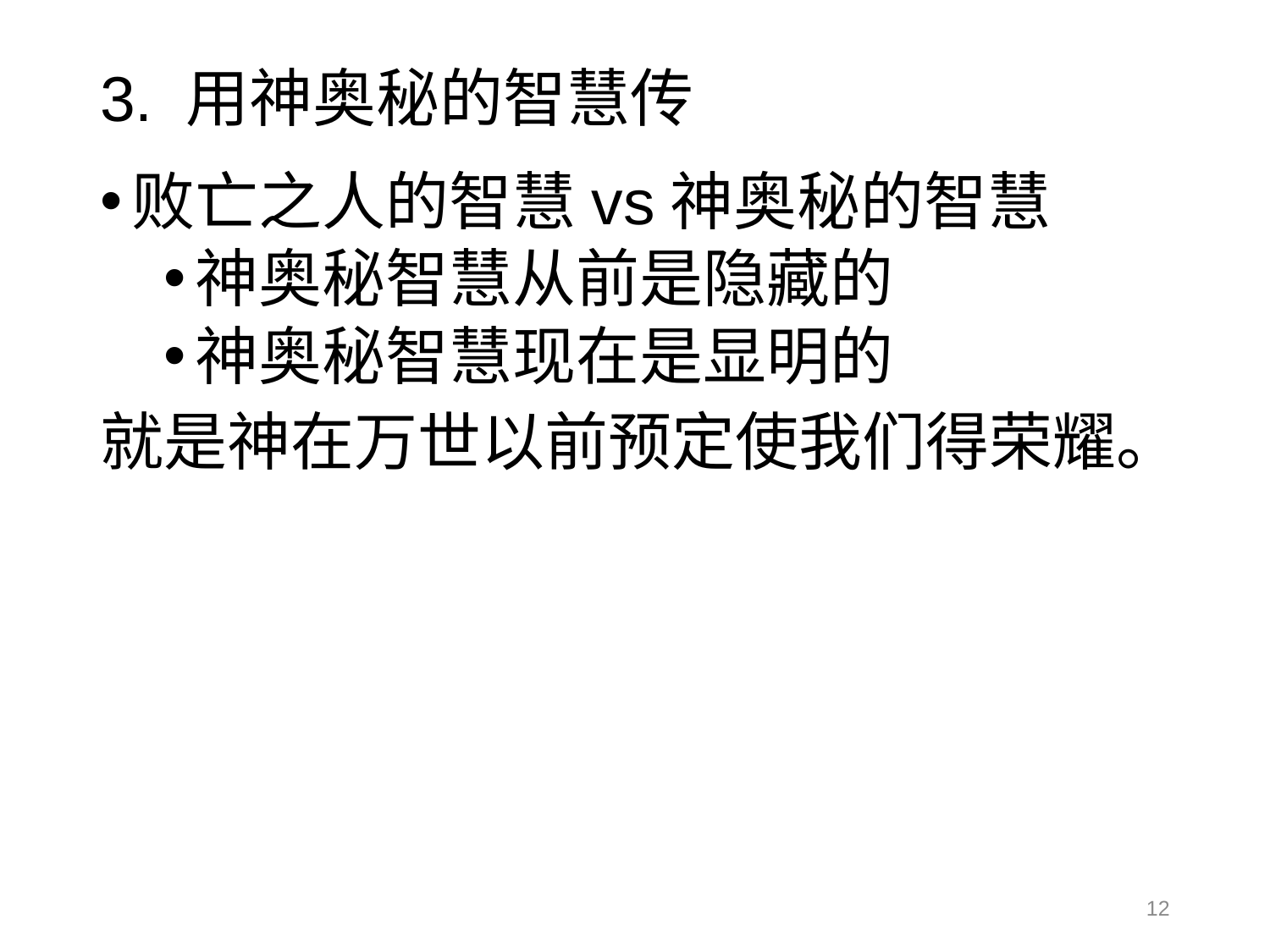

# 3. 用神奥秘的智慧传
败亡之人的智慧vs神奥秘的智慧
神奥秘智慧从前是隐藏的
神奥秘智慧现在是显明的
就是神在万世以前预定使我们得荣耀。

12